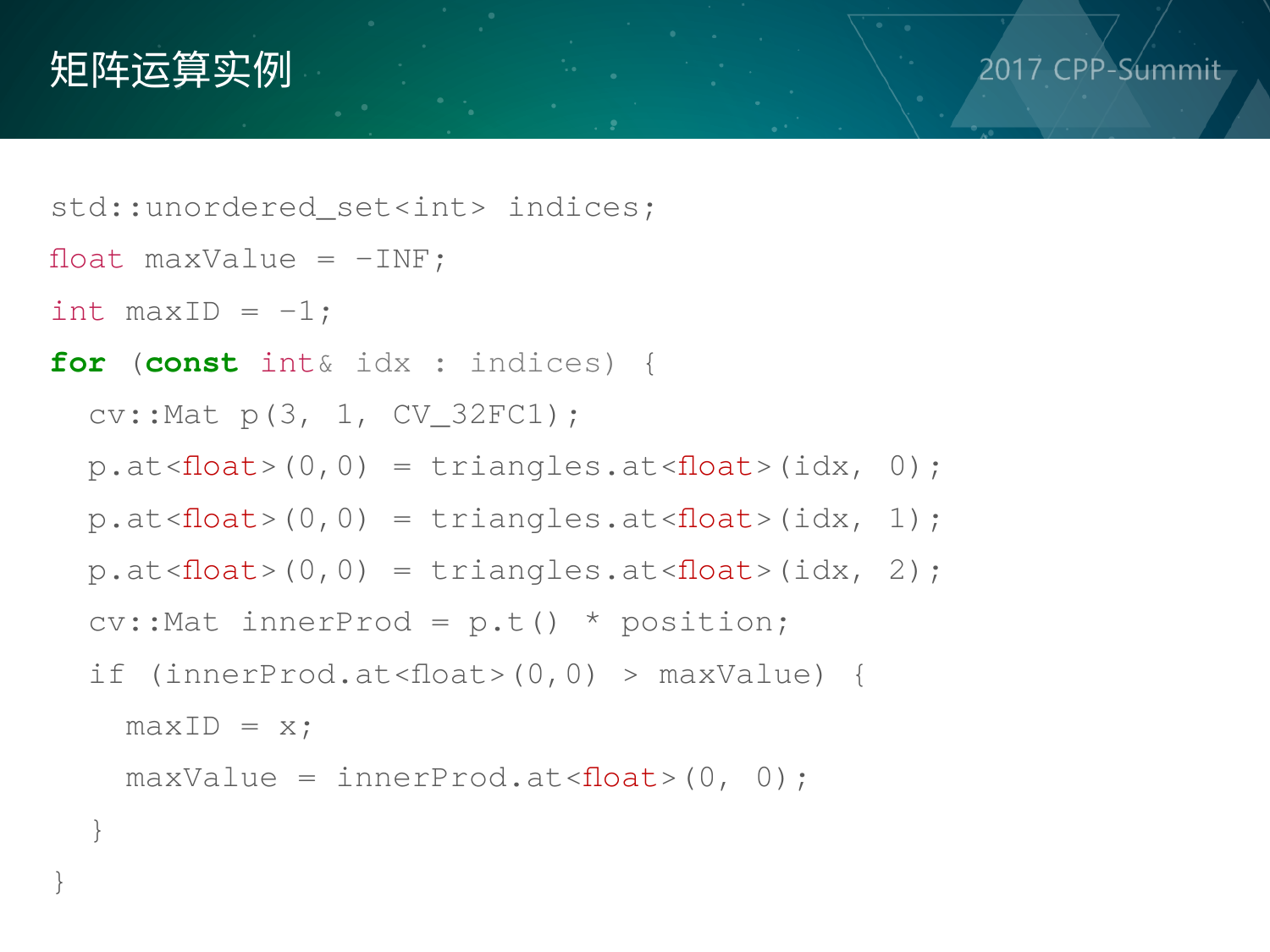

矩阵运算实例
std::unordered_set<int> indices;
float maxValue = -INF;
int maxID = -1;
for (const int& idx : indices) {
  cv::Mat p(3, 1, CV_32FC1);
  p.at<float>(0,0) = triangles.at<float>(idx, 0);
  p.at<float>(0,0) = triangles.at<float>(idx, 1);
  p.at<float>(0,0) = triangles.at<float>(idx, 2);
  cv::Mat innerProd = p.t() * position;
  if (innerProd.at<float>(0,0) > maxValue) {
    maxID = x;
    maxValue = innerProd.at<float>(0, 0);
  }
}